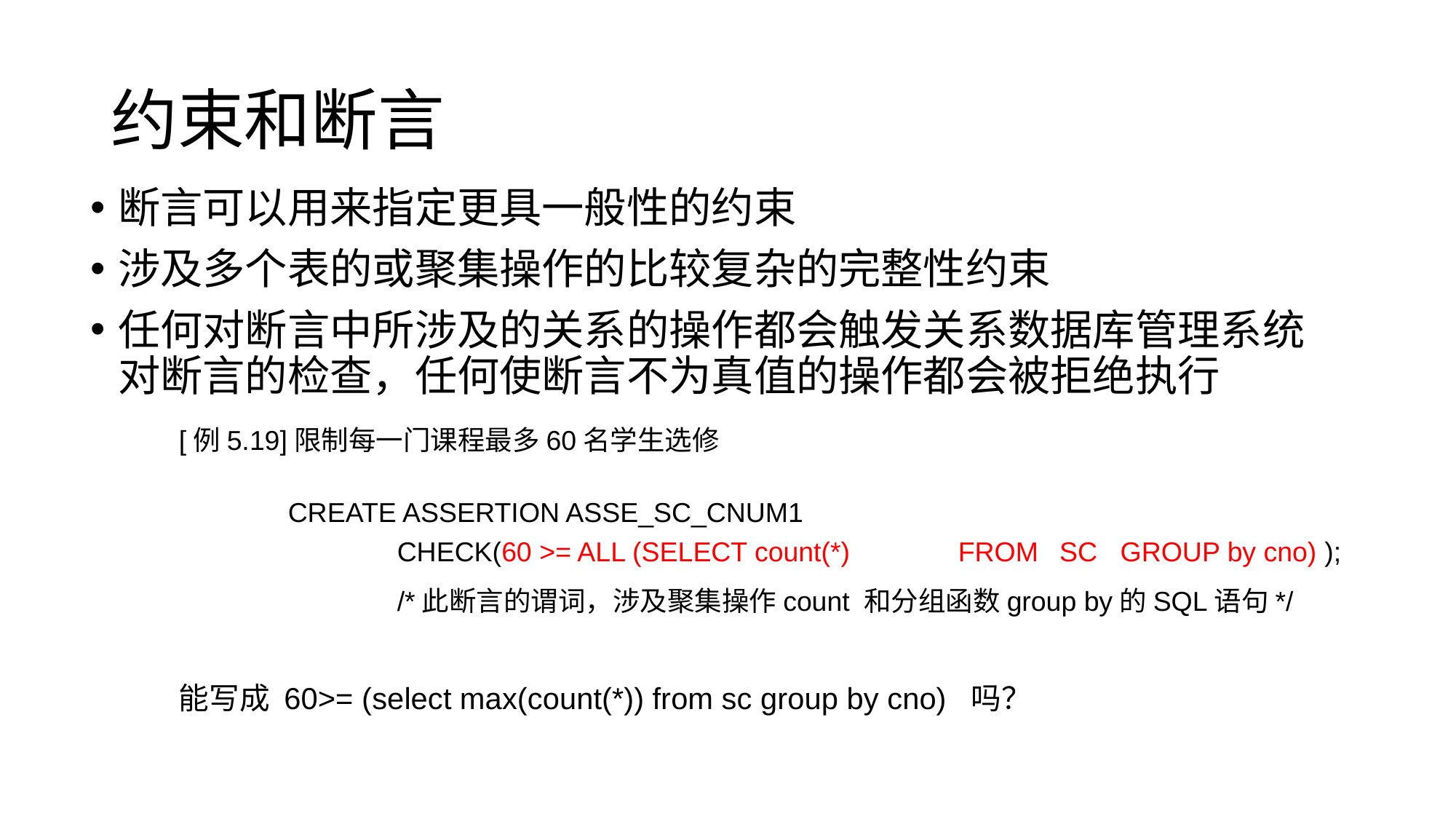

# 约束和断言
断言可以用来指定更具一般性的约束
涉及多个表的或聚集操作的比较复杂的完整性约束
任何对断言中所涉及的关系的操作都会触发关系数据库管理系统对断言的检查，任何使断言不为真值的操作都会被拒绝执行

[例5.19]限制每一门课程最多60名学生选修

	CREATE ASSERTION ASSE_SC_CNUM1
		CHECK(60 >= ALL (SELECT count(*) 	  FROM	 SC   GROUP by cno) );
 		/*此断言的谓词，涉及聚集操作count 和分组函数group by的SQL语句*/
能写成 60>= (select max(count(*)) from sc group by cno)  吗？